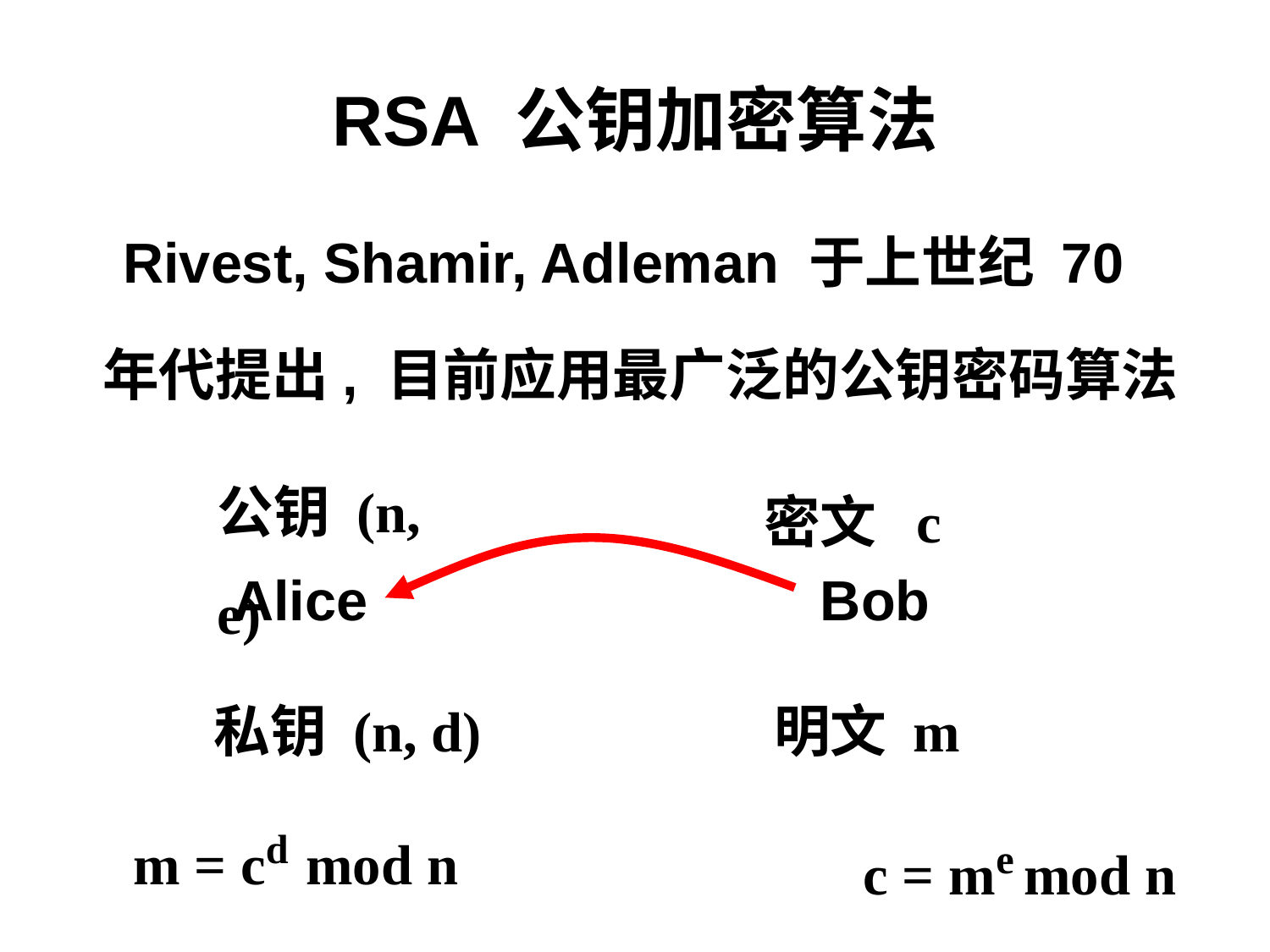

# RSA 公钥加密算法
   Rivest, Shamir, Adleman 于上世纪 70
 年代提出, 目前应用最广泛的公钥密码算法

          Alice                             Bob
公钥 (n, e)
 密文  c

 私钥 (n, d)
 明文 m
 m = cd mod n
 c = me mod n